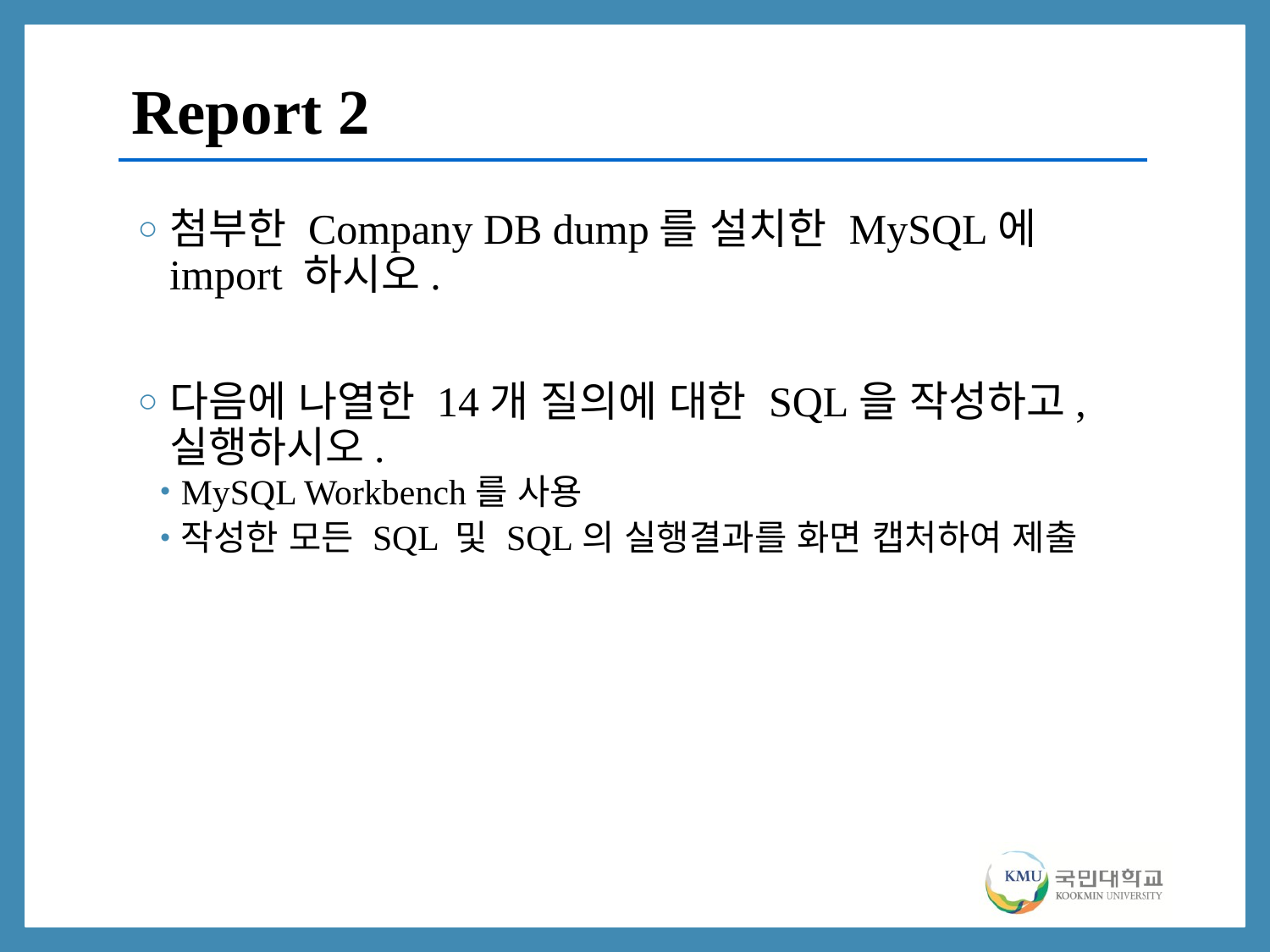

# Report 2
첨부한 Company DB dump를 설치한 MySQL에 import 하시오.

다음에 나열한 14개 질의에 대한 SQL을 작성하고, 실행하시오.
MySQL Workbench를 사용
작성한 모든 SQL 및 SQL의 실행결과를 화면 캡처하여 제출